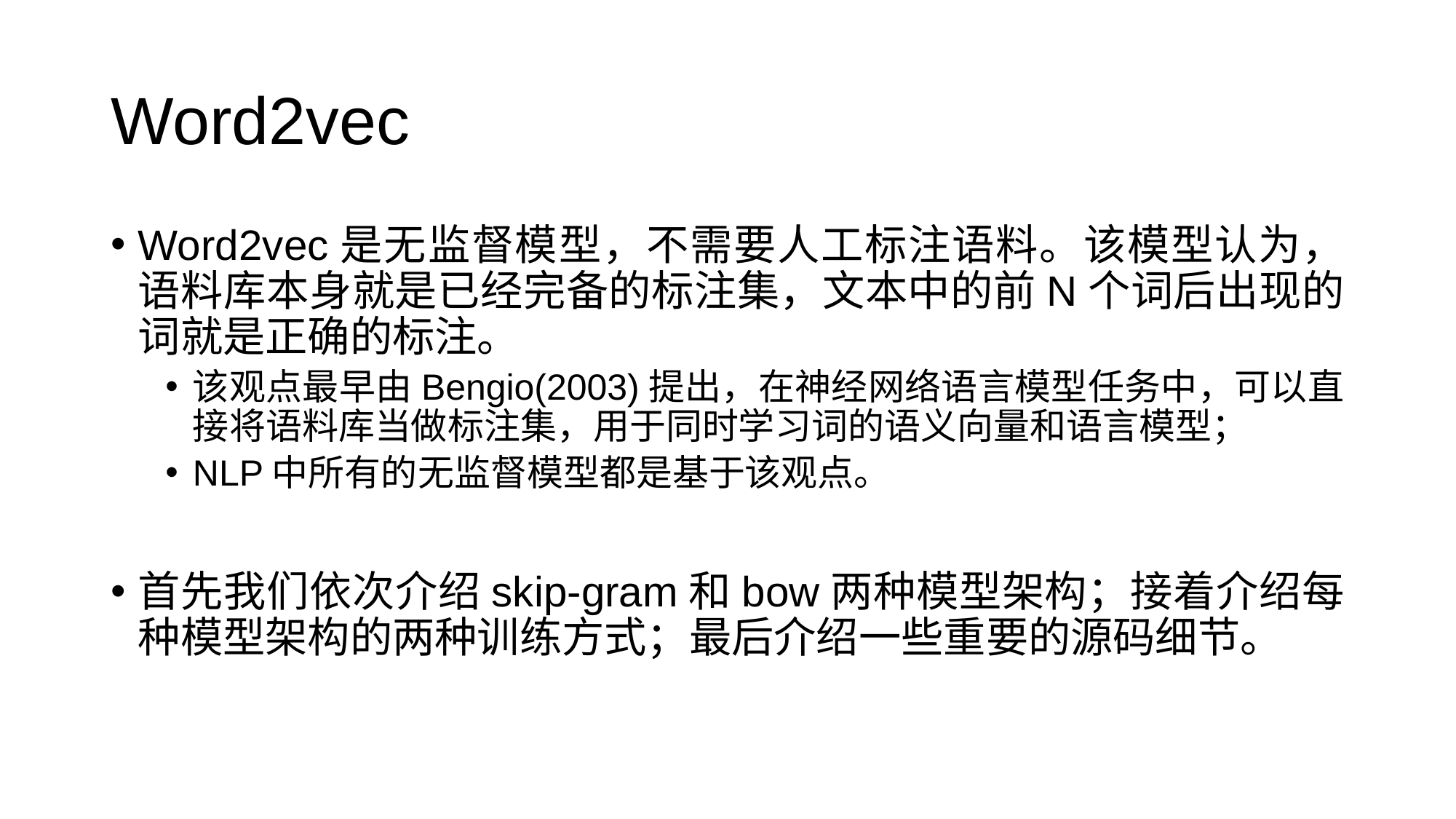

# Word2vec
Word2vec是无监督模型，不需要人工标注语料。该模型认为，语料库本身就是已经完备的标注集，文本中的前N个词后出现的词就是正确的标注。
该观点最早由Bengio(2003)提出，在神经网络语言模型任务中，可以直接将语料库当做标注集，用于同时学习词的语义向量和语言模型；
NLP中所有的无监督模型都是基于该观点。

首先我们依次介绍skip-gram和bow两种模型架构；接着介绍每种模型架构的两种训练方式；最后介绍一些重要的源码细节。